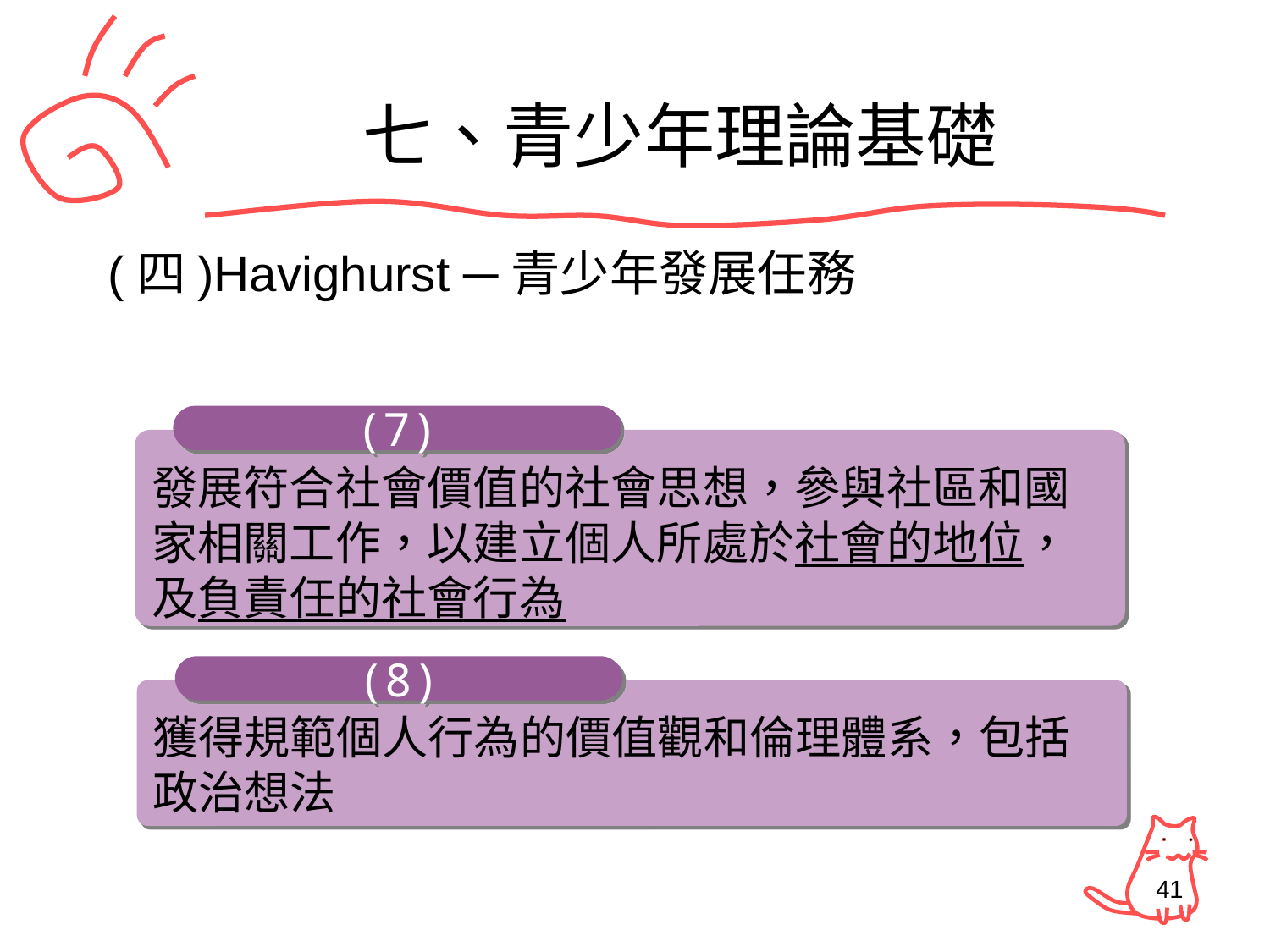

# 七、青少年理論基礎
(四)Havighurst ─青少年發展任務

(7)
發展符合社會價值的社會思想，參與社區和國家相關工作，以建立個人所處於社會的地位，及負責任的社會行為
(8)
獲得規範個人行為的價值觀和倫理體系，包括政治想法
41